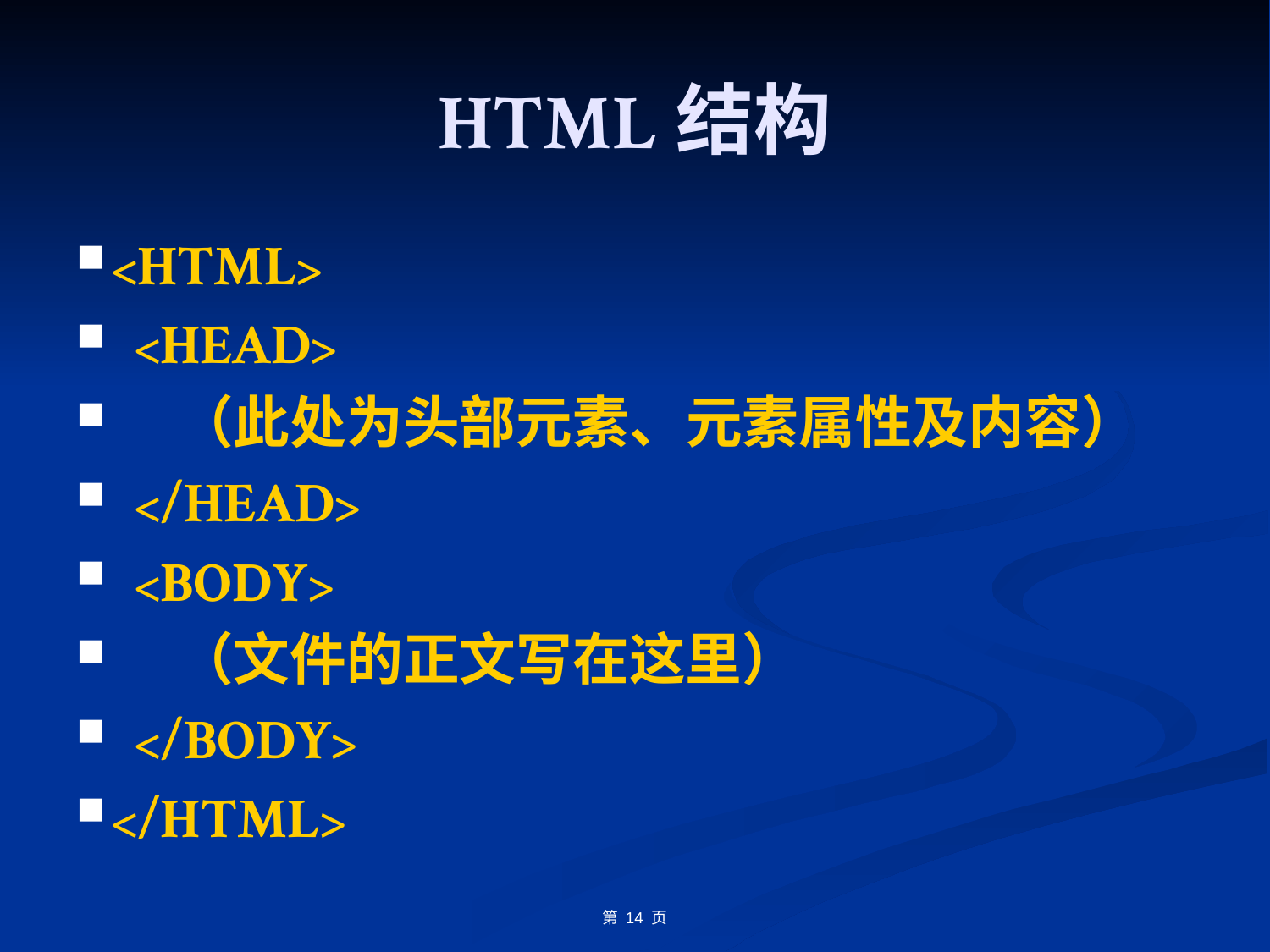

# HTML结构
<HTML>
  <HEAD>
    （此处为头部元素、元素属性及内容）
  </HEAD>
  <BODY>
    （文件的正文写在这里）
  </BODY>
</HTML>
第 14 页